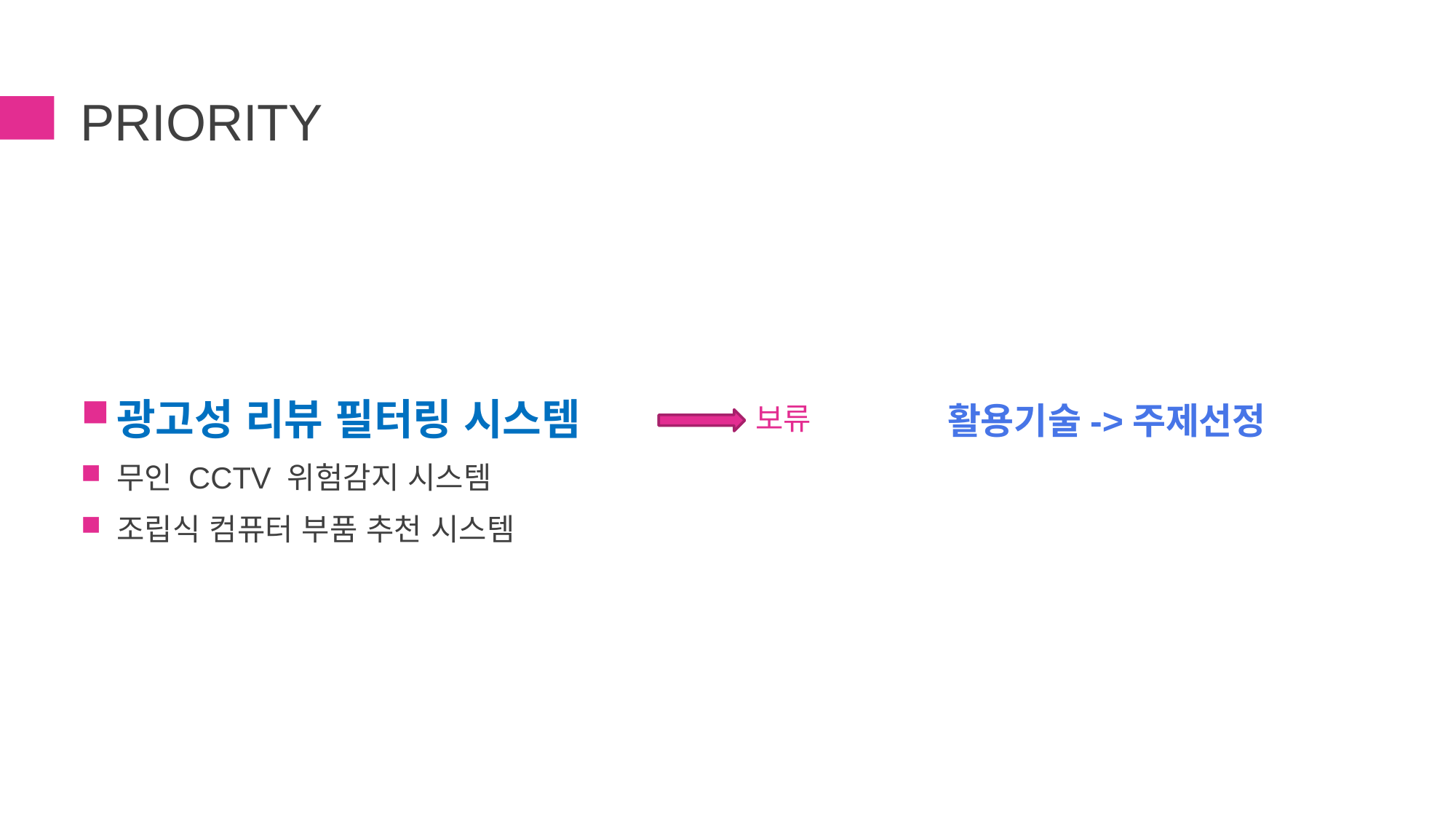

# Priority
광고성 리뷰 필터링 시스템
무인 CCTV 위험감지 시스템
조립식 컴퓨터 부품 추천 시스템
활용기술->주제선정
보류